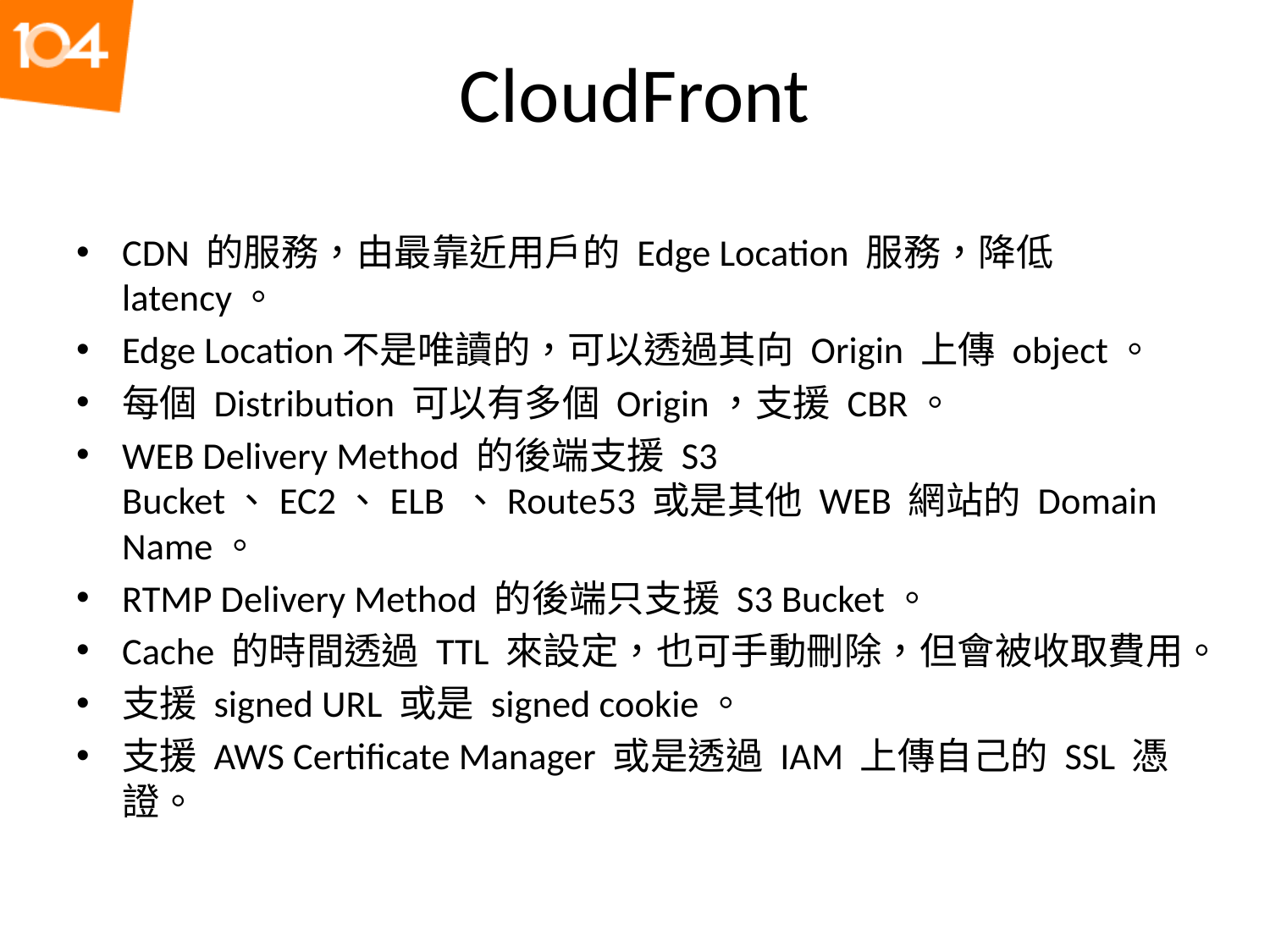

# CloudFront
CDN 的服務，由最靠近用戶的 Edge Location 服務，降低 latency。
Edge Location不是唯讀的，可以透過其向 Origin 上傳 object。
每個 Distribution 可以有多個 Origin，支援 CBR。
WEB Delivery Method 的後端支援 S3 Bucket、EC2、ELB 、Route53 或是其他 WEB 網站的 Domain Name。
RTMP Delivery Method 的後端只支援 S3 Bucket。
Cache 的時間透過 TTL 來設定，也可手動刪除，但會被收取費用。
支援 signed URL 或是 signed cookie。
支援 AWS Certificate Manager 或是透過 IAM 上傳自己的 SSL 憑證。